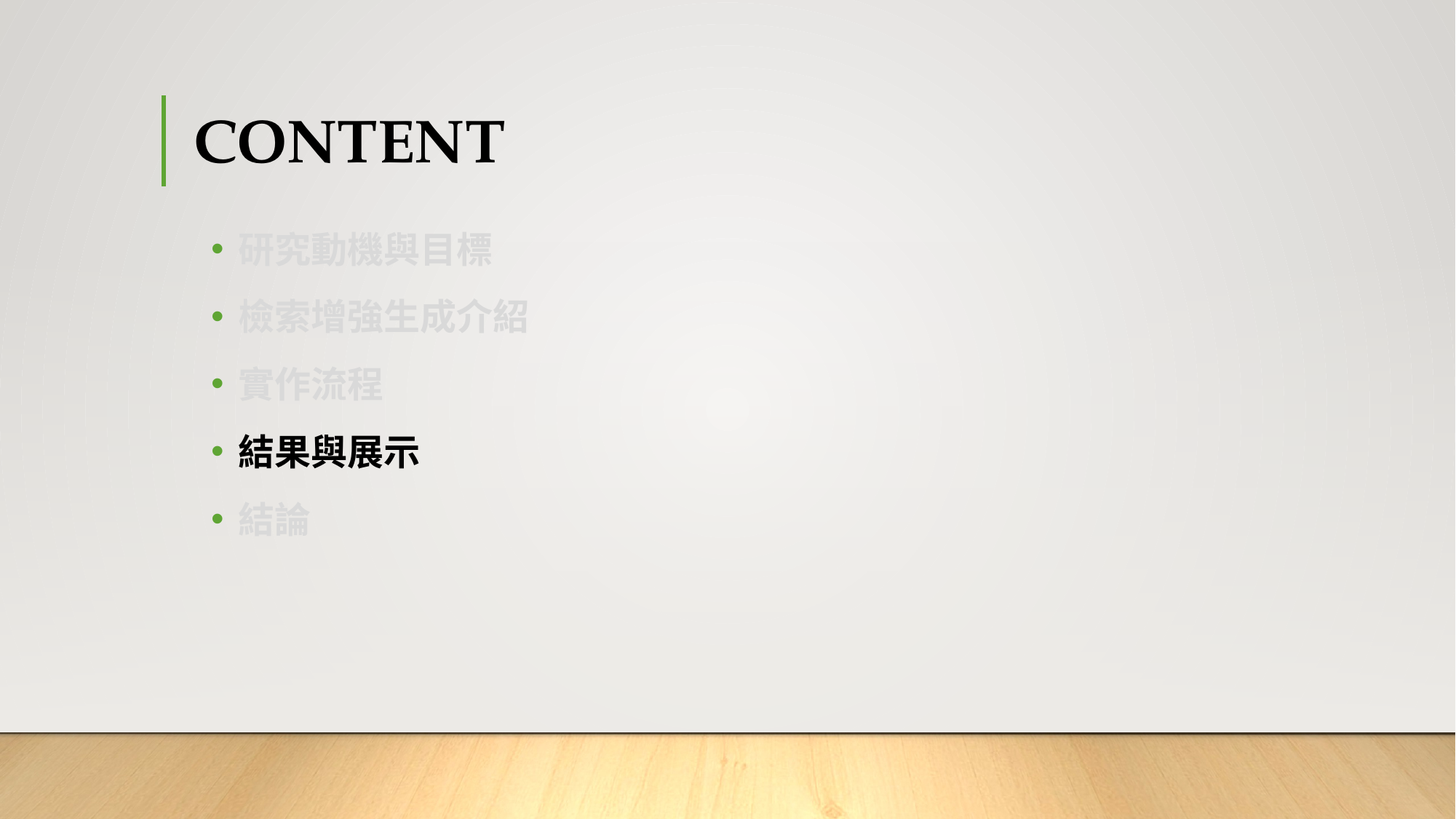

# CONTENT
研究動機與目標
檢索增強生成介紹
實作流程
結果與展示
結論